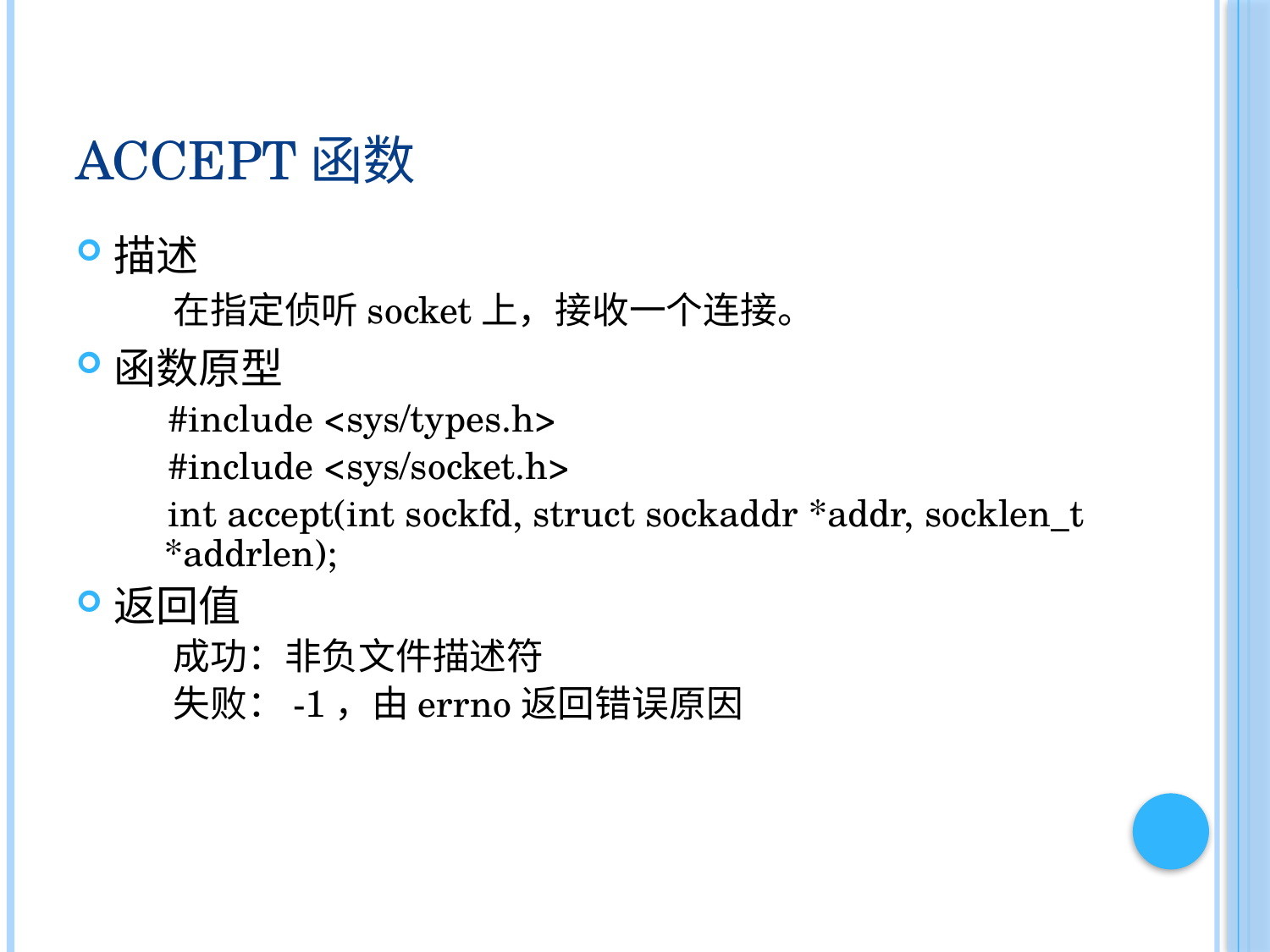

# accept函数
描述
    在指定侦听socket上，接收一个连接。
函数原型
    #include <sys/types.h>
    #include <sys/socket.h>
    int accept(int sockfd, struct sockaddr *addr, socklen_t *addrlen);
返回值
    成功：非负文件描述符
    失败：-1，由errno返回错误原因